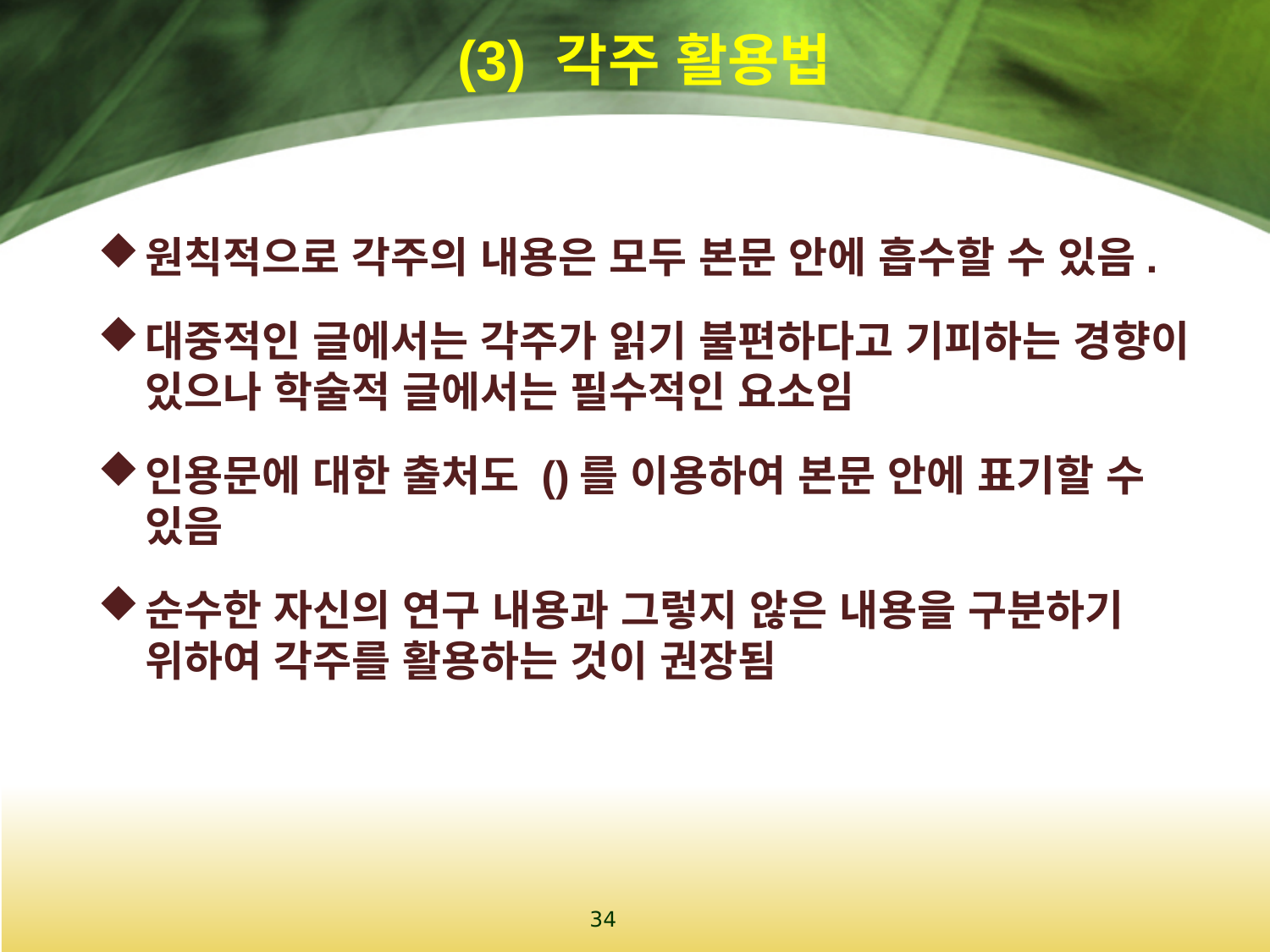

# (3) 각주 활용법
원칙적으로 각주의 내용은 모두 본문 안에 흡수할 수 있음.

대중적인 글에서는 각주가 읽기 불편하다고 기피하는 경향이 있으나 학술적 글에서는 필수적인 요소임

인용문에 대한 출처도 ()를 이용하여 본문 안에 표기할 수 있음

순수한 자신의 연구 내용과 그렇지 않은 내용을 구분하기 위하여 각주를 활용하는 것이 권장됨

34